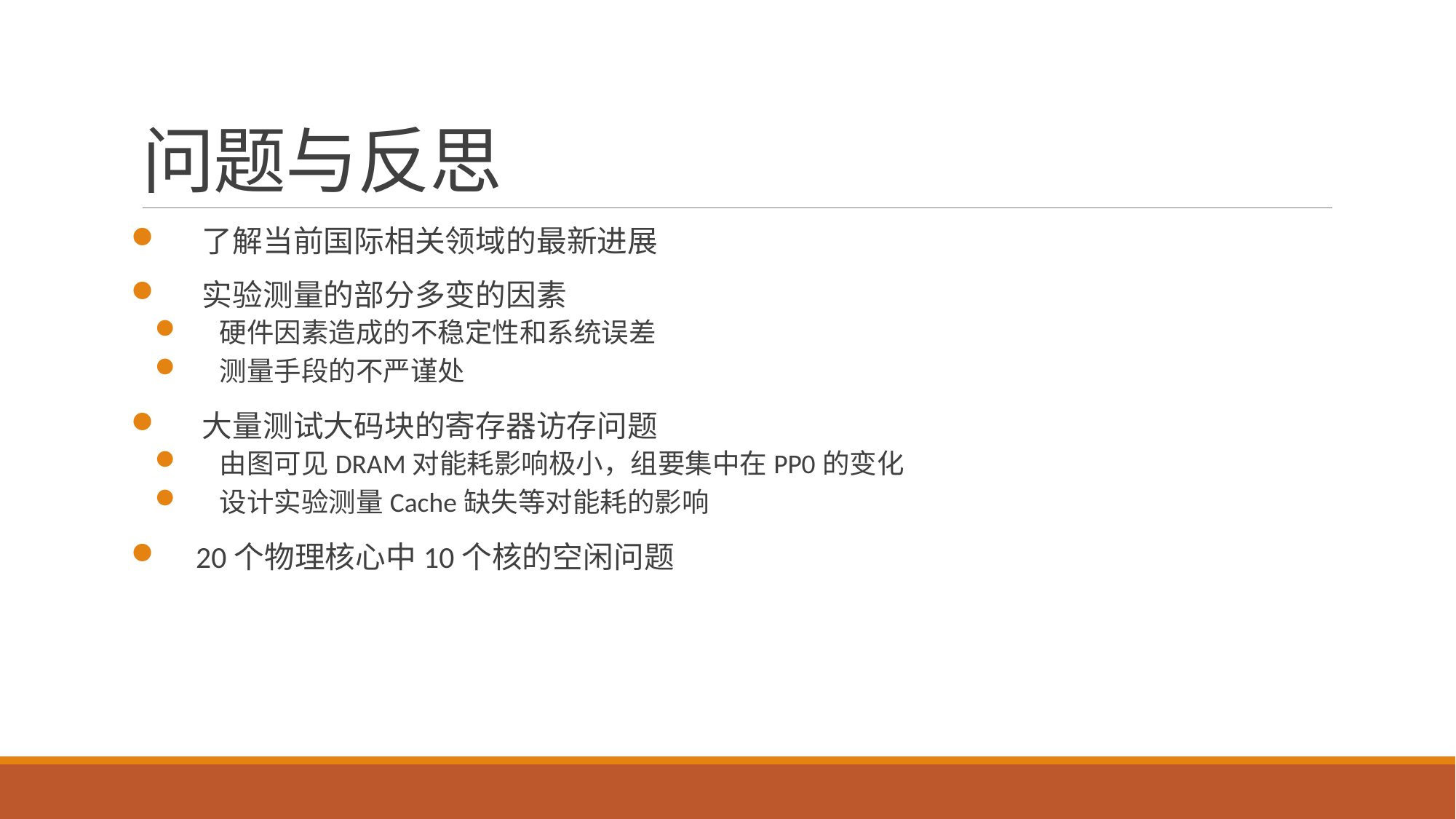

# 问题与反思
     了解当前国际相关领域的最新进展
     实验测量的部分多变的因素
     硬件因素造成的不稳定性和系统误差
     测量手段的不严谨处
     大量测试大码块的寄存器访存问题
     由图可见DRAM对能耗影响极小，组要集中在PP0的变化
     设计实验测量Cache缺失等对能耗的影响
     20个物理核心中10个核的空闲问题